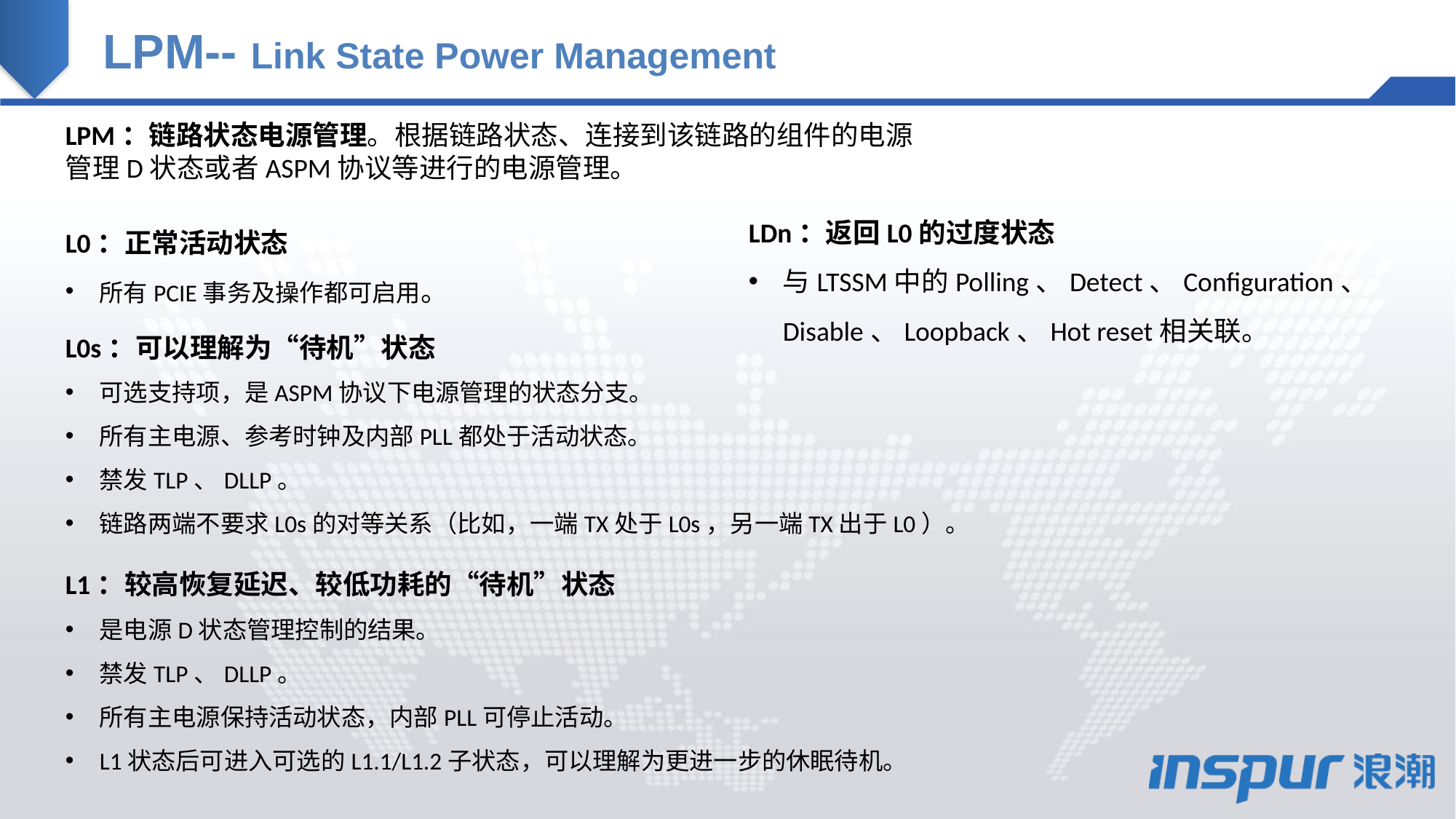

LPM-- Link State Power Management
LPM：链路状态电源管理。根据链路状态、连接到该链路的组件的电源管理D状态或者ASPM协议等进行的电源管理。
LDn：返回L0的过度状态
与LTSSM中的Polling、Detect、Configuration、Disable、Loopback、Hot reset相关联。
L0：正常活动状态
所有PCIE事务及操作都可启用。
L0s：可以理解为“待机”状态
可选支持项，是ASPM协议下电源管理的状态分支。
所有主电源、参考时钟及内部PLL都处于活动状态。
禁发TLP、DLLP。
链路两端不要求L0s的对等关系（比如，一端TX处于L0s，另一端TX出于L0）。
L1：较高恢复延迟、较低功耗的“待机”状态
是电源D状态管理控制的结果。
禁发TLP、DLLP。
所有主电源保持活动状态，内部PLL可停止活动。
L1状态后可进入可选的L1.1/L1.2子状态，可以理解为更进一步的休眠待机。